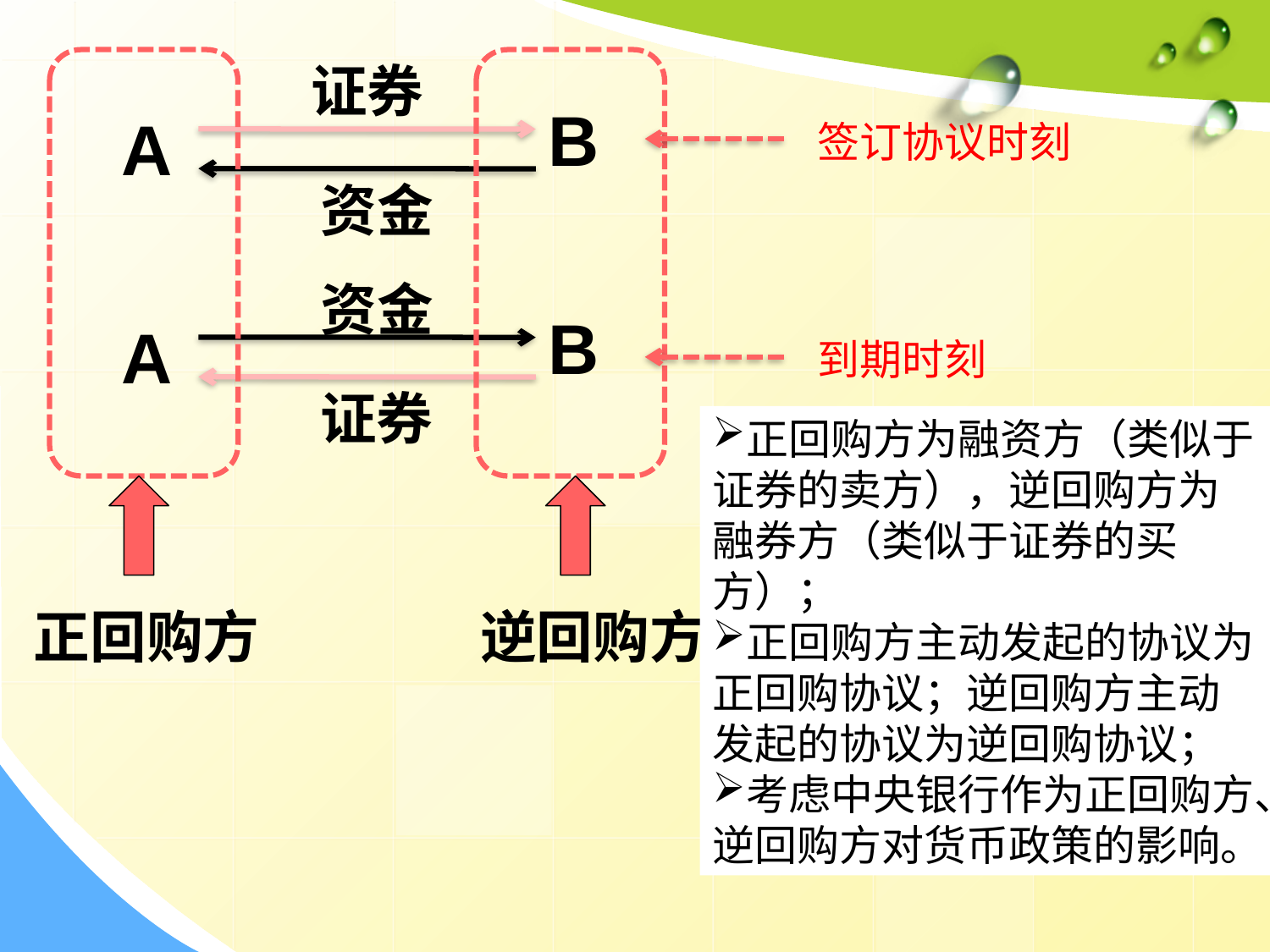

证券

B
A
签订协议时刻
资金
资金
B
A
到期时刻
证券
正回购方为融资方（类似于证券的卖方），逆回购方为融券方（类似于证券的买方）；
正回购方主动发起的协议为正回购协议；逆回购方主动发起的协议为逆回购协议；
考虑中央银行作为正回购方、逆回购方对货币政策的影响。

正回购方
逆回购方